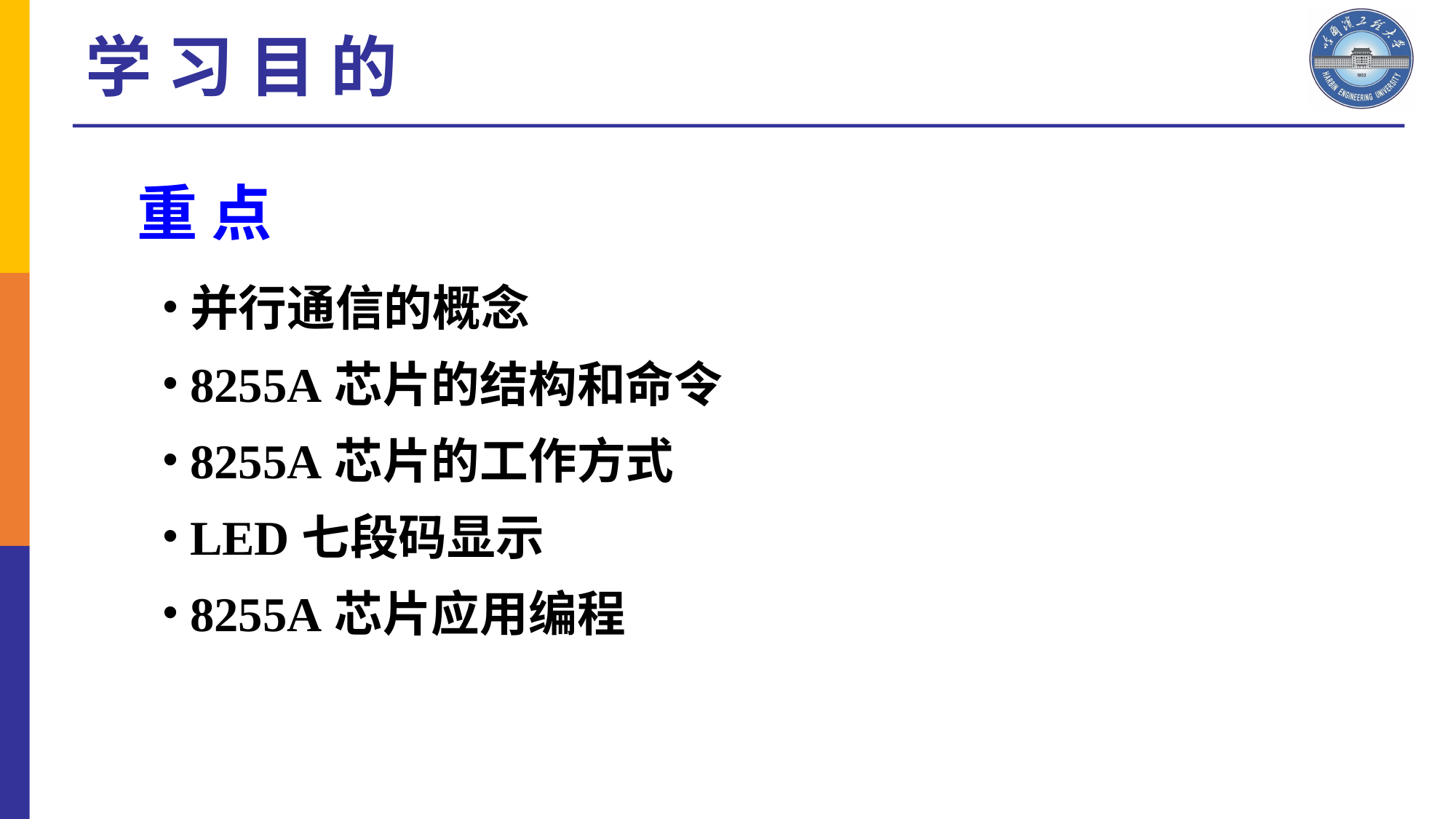

学 习 目 的
# 重 点
并行通信的概念
8255A芯片的结构和命令
8255A芯片的工作方式
LED七段码显示
8255A芯片应用编程